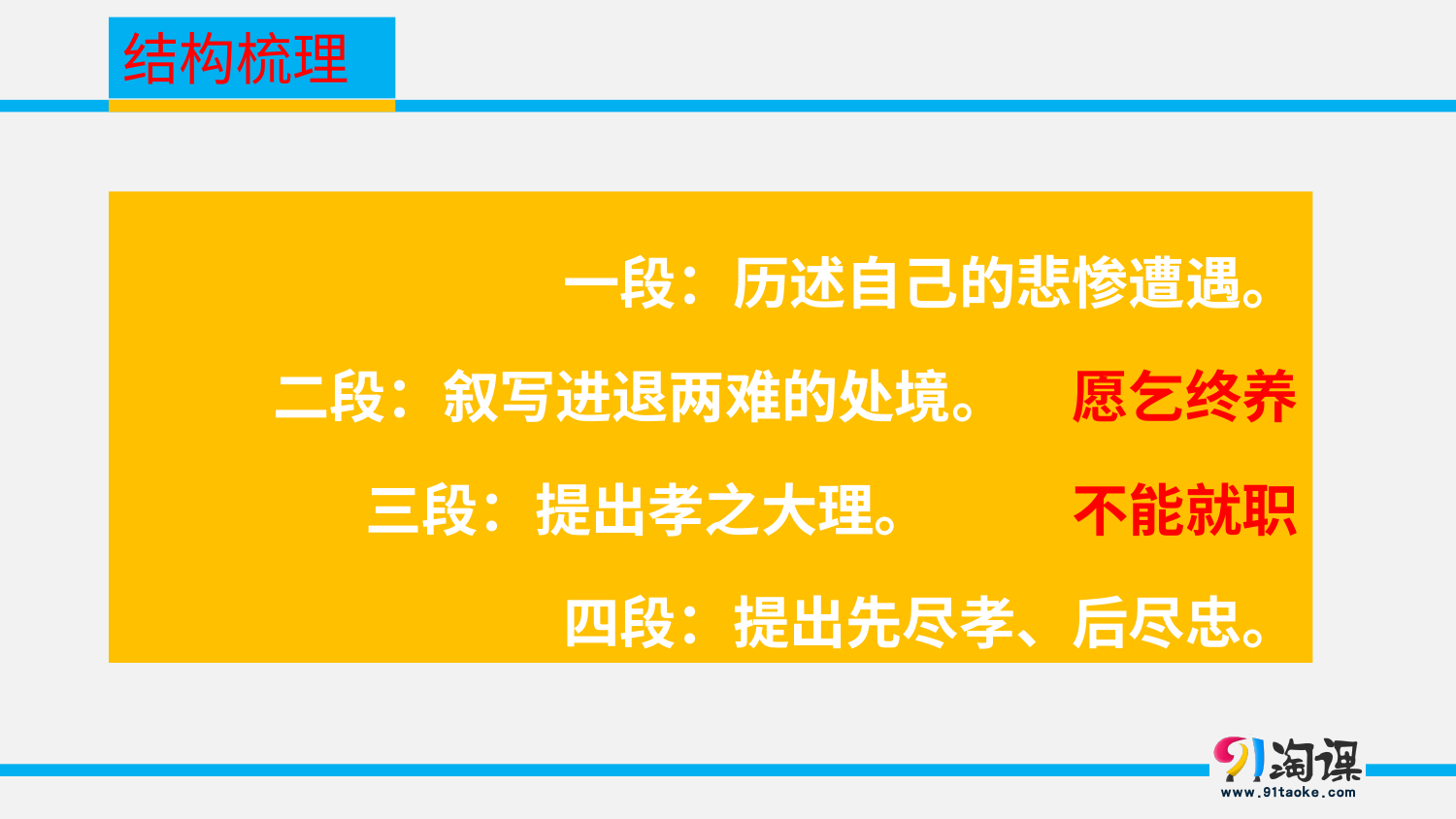

结构梳理
一段：历述自己的悲惨遭遇。
二段：叙写进退两难的处境。     愿乞终养
三段：提出孝之大理。           不能就职
四段：提出先尽孝、后尽忠。